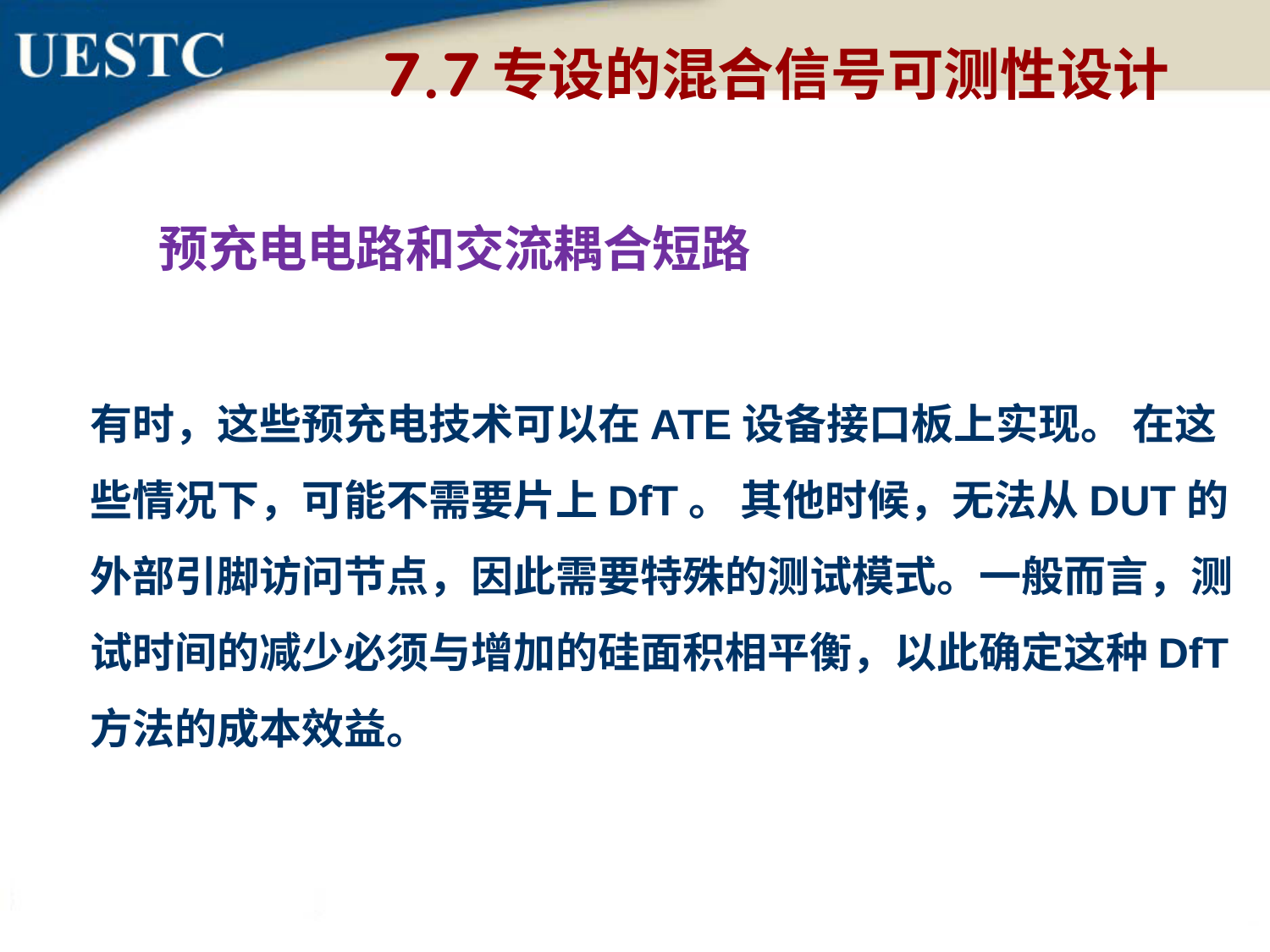

7.7专设的混合信号可测性设计
预充电电路和交流耦合短路
有时，这些预充电技术可以在ATE设备接口板上实现。 在这些情况下，可能不需要片上DfT。 其他时候，无法从DUT的外部引脚访问节点，因此需要特殊的测试模式。一般而言，测试时间的减少必须与增加的硅面积相平衡，以此确定这种DfT方法的成本效益。